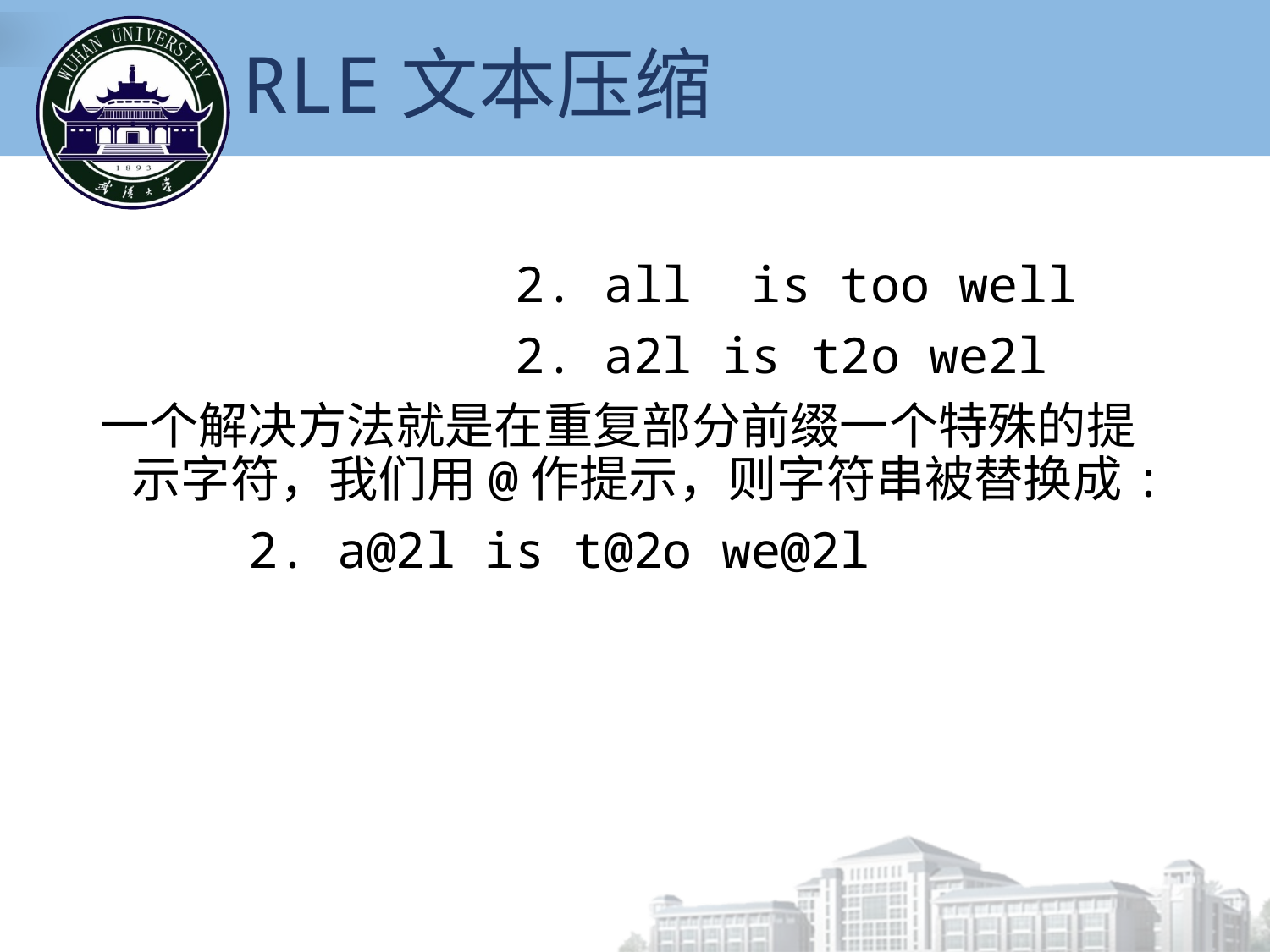

# RLE文本压缩
              2. all  is too well
              2. a2l is t2o we2l
一个解决方法就是在重复部分前缀一个特殊的提示字符，我们用@作提示，则字符串被替换成:
     2. a@2l is t@2o we@2l